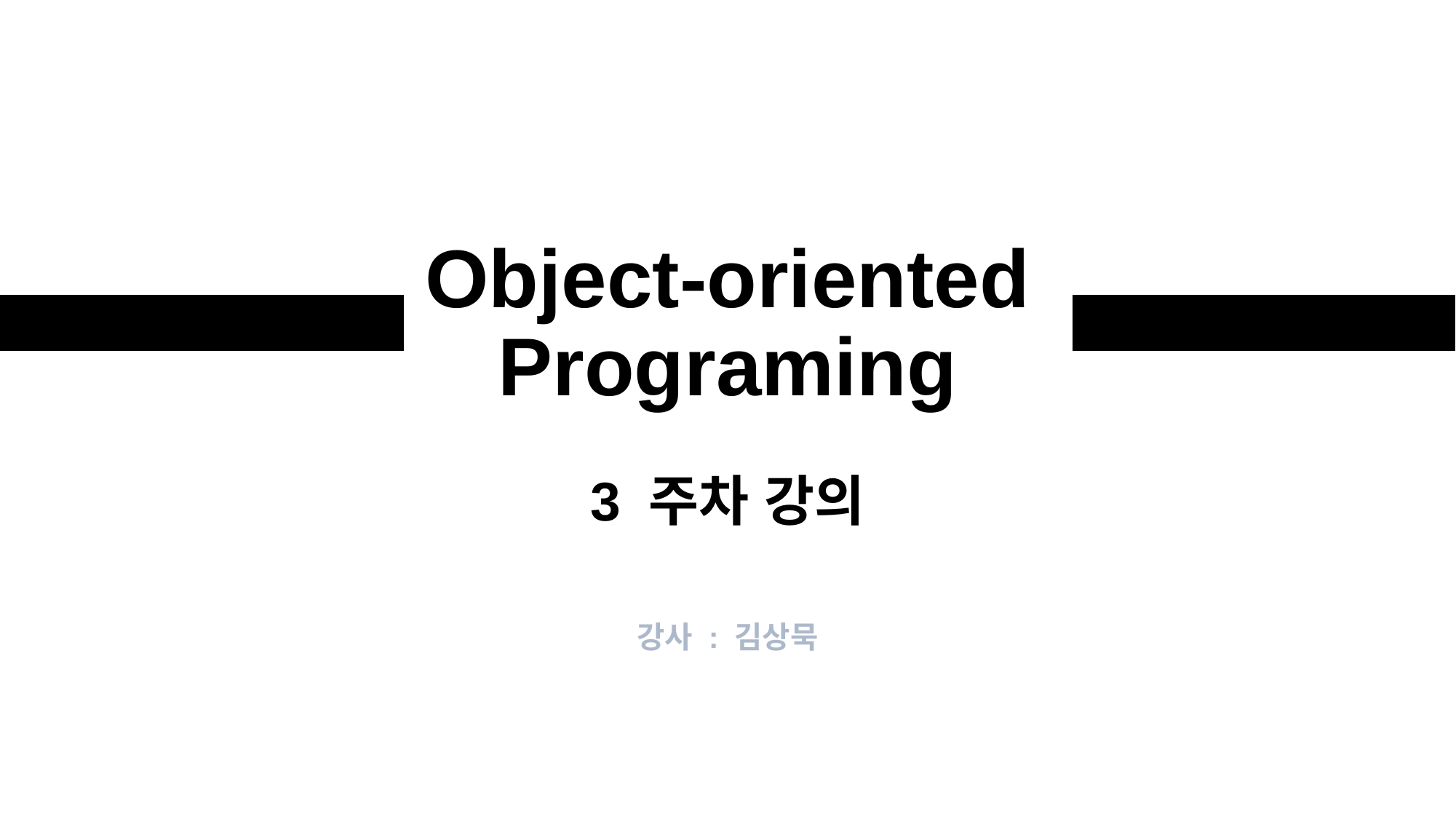

# Object-oriented Programing

3 주차 강의

강사 : 김상묵